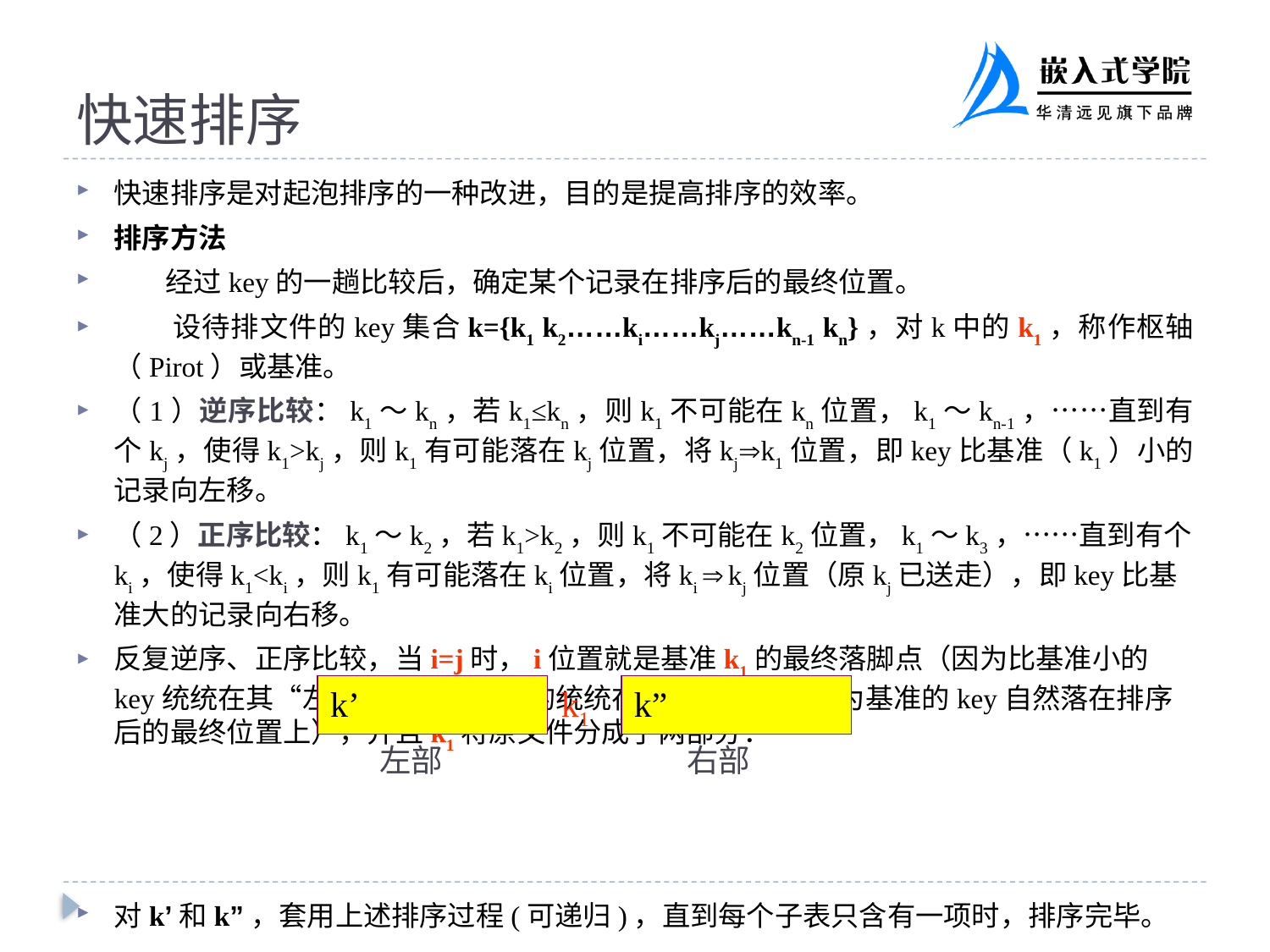

# 快速排序
快速排序是对起泡排序的一种改进，目的是提高排序的效率。
排序方法
       经过key的一趟比较后，确定某个记录在排序后的最终位置。
       设待排文件的key集合k={k1 k2……ki……kj……kn-1 kn}，对k中的k1，称作枢轴（Pirot）或基准。
（1）逆序比较：k1～kn，若k1≤kn，则k1不可能在kn位置，k1～kn-1，……直到有个kj，使得k1>kj，则k1有可能落在kj位置，将kj⇒k1位置，即key比基准（k1）小的记录向左移。
（2）正序比较：k1～k2，若k1>k2，则k1不可能在k2位置，k1～k3，……直到有个ki，使得k1<ki，则k1有可能落在ki位置，将ki ⇒ kj位置（原kj已送走），即key比基准大的记录向右移。
反复逆序、正序比较，当i=j时，i位置就是基准k1的最终落脚点（因为比基准小的key统统在其“左部”，比基准大的统统在其“右部”，作为基准的key自然落在排序后的最终位置上），并且k1将原文件分成了两部分：

对k’和k”，套用上述排序过程(可递归)，直到每个子表只含有一项时，排序完毕。
k’
k1
k”
左部
右部
205